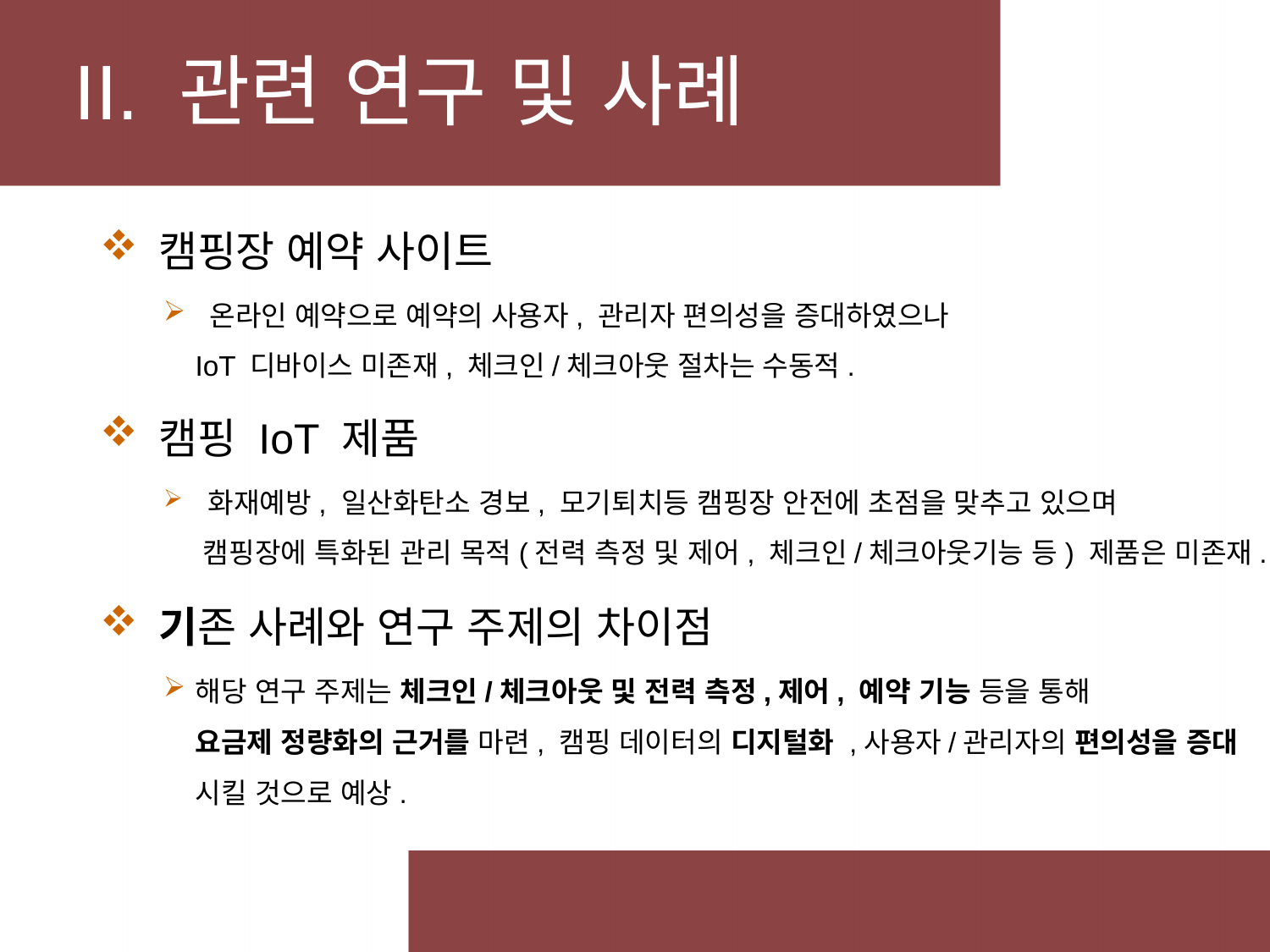

# II. 관련 연구 및 사례
 캠핑장 예약 사이트
 온라인 예약으로 예약의 사용자, 관리자 편의성을 증대하였으나
IoT 디바이스 미존재, 체크인/체크아웃 절차는 수동적.
 캠핑 IoT 제품
 화재예방, 일산화탄소 경보, 모기퇴치등 캠핑장 안전에 초점을 맞추고 있으며
 캠핑장에 특화된 관리 목적(전력 측정 및 제어, 체크인/체크아웃기능 등) 제품은 미존재.
 기존 사례와 연구 주제의 차이점
해당 연구 주제는 체크인/체크아웃 및 전력 측정,제어, 예약 기능 등을 통해
요금제 정량화의 근거를 마련, 캠핑 데이터의 디지털화 ,사용자/관리자의 편의성을 증대
시킬 것으로 예상.